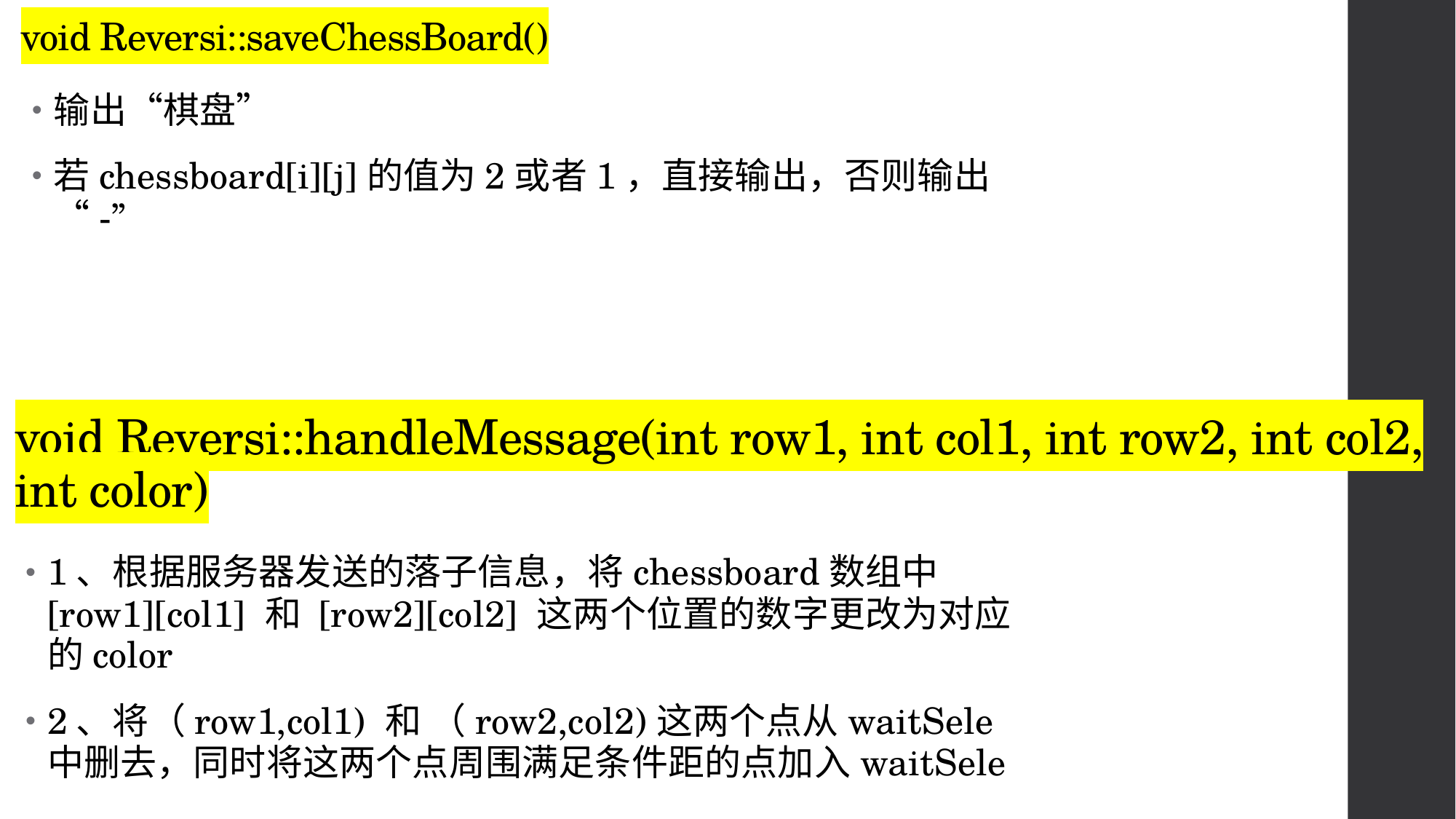

void Reversi::saveChessBoard()
输出“棋盘”
若chessboard[i][j]的值为2或者1，直接输出，否则输出“-”
# void Reversi::handleMessage(int row1, int col1, int row2, int col2, int color)
1、根据服务器发送的落子信息，将chessboard数组中[row1][col1] 和 [row2][col2] 这两个位置的数字更改为对应的color
2、将（row1,col1) 和 （row2,col2)这两个点从waitSele中删去，同时将这两个点周围满足条件距的点加入waitSele